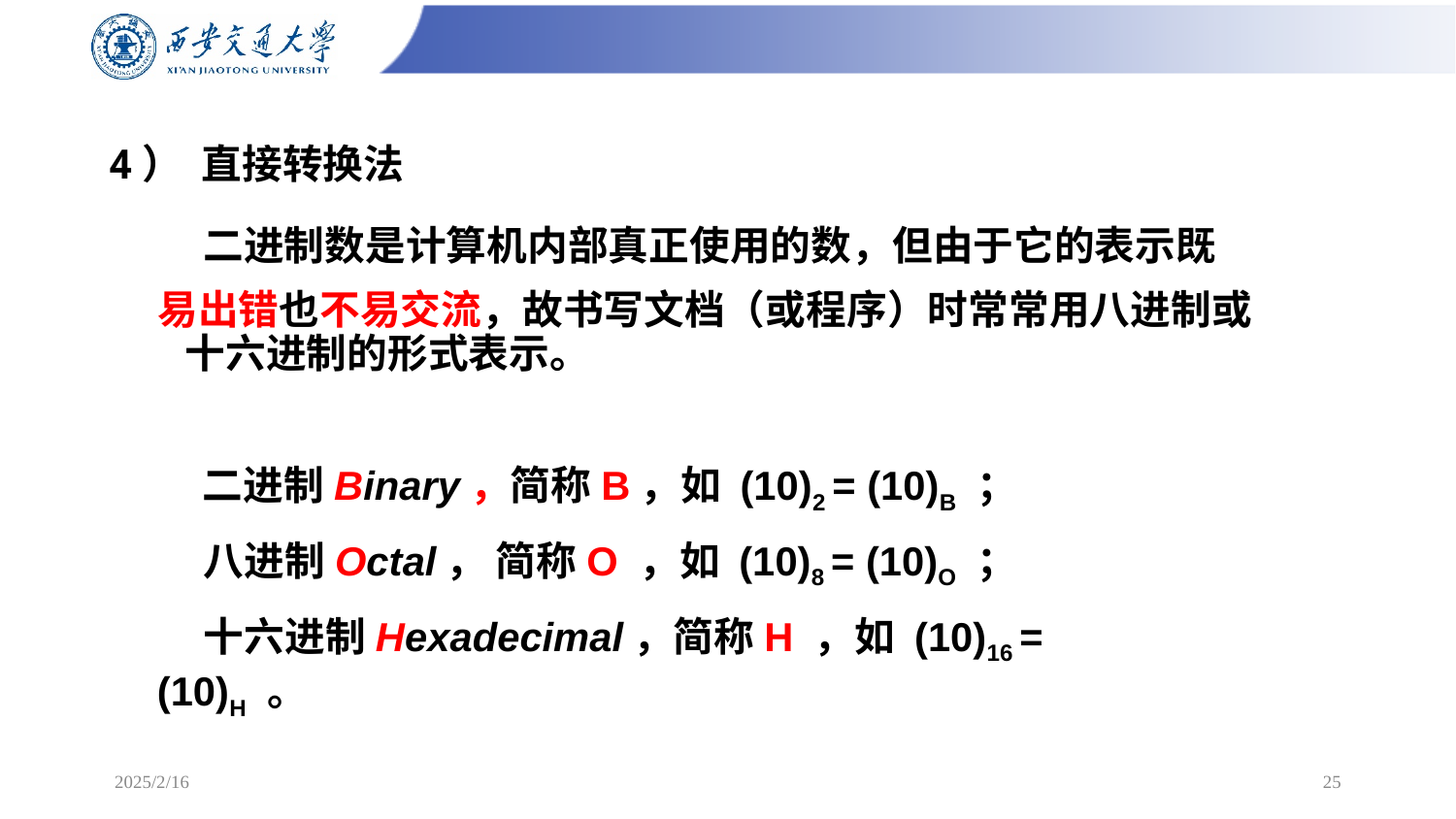

# 4）  直接转换法
    二进制数是计算机内部真正使用的数，但由于它的表示既
易出错也不易交流，故书写文档（或程序）时常常用八进制或十六进制的形式表示。

    二进制Binary，简称B，如 (10)2 = (10)B ；
    八进制Octal， 简称O ，如 (10)8 = (10)O ；
    十六进制Hexadecimal，简称H ，如 (10)16 = (10)H 。
2025/2/16
25